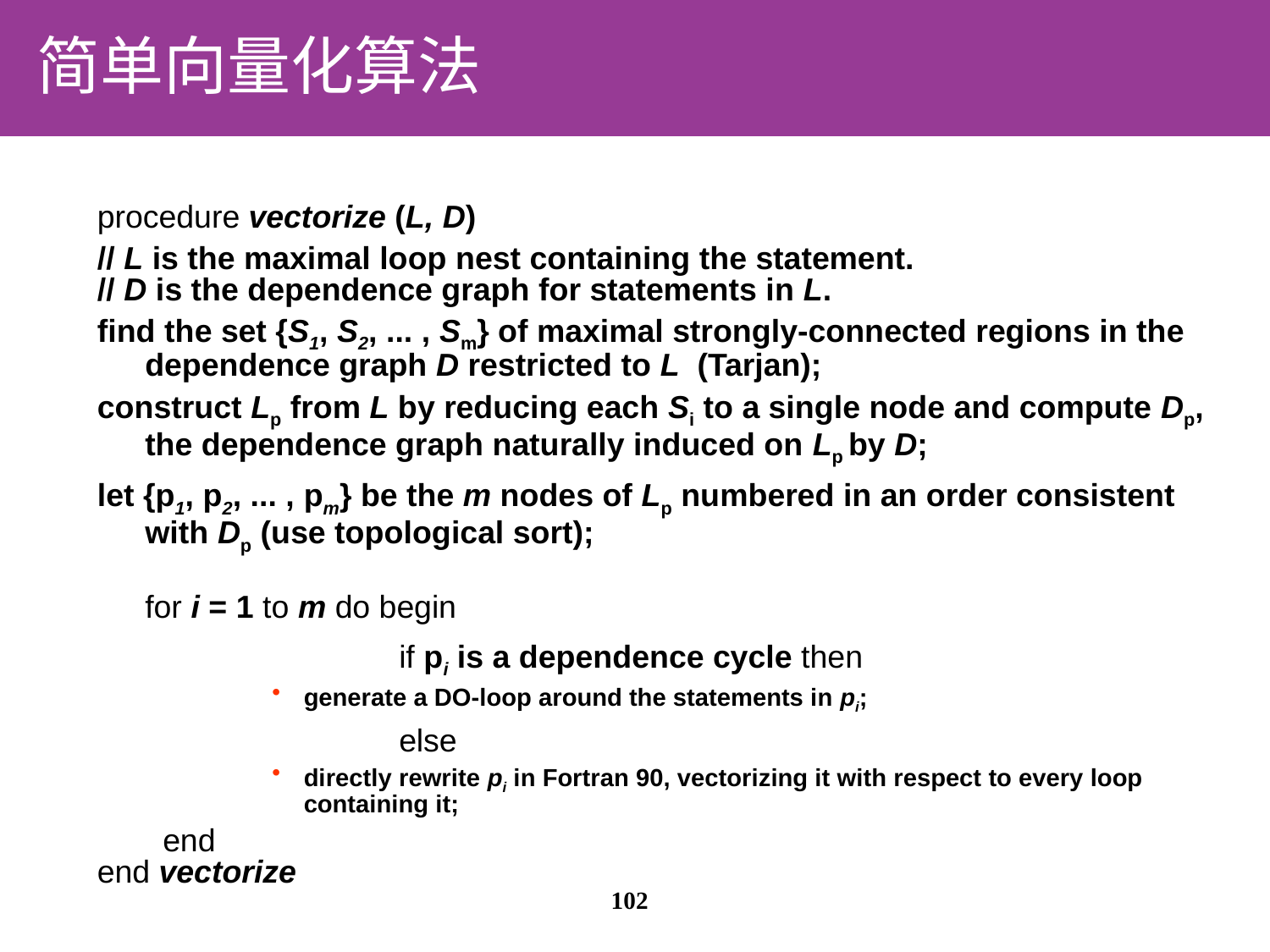

# 简单向量化算法
procedure vectorize (L, D)
// L is the maximal loop nest containing the statement.
// D is the dependence graph for statements in L.
find the set {S1, S2, ... , Sm} of maximal strongly-connected regions in the dependence graph D restricted to L  (Tarjan);
construct Lp from L by reducing each Si to a single node and compute Dp, the dependence graph naturally induced on Lp by D;
let {p1, p2, ... , pm} be the m nodes of Lp numbered in an order consistent with Dp (use topological sort);

	for i = 1 to m do begin
			if pi is a dependence cycle then
generate a DO-loop around the statements in pi;
			else
directly rewrite pi in Fortran 90, vectorizing it with respect to every loop containing it;
	  end
end vectorize
102